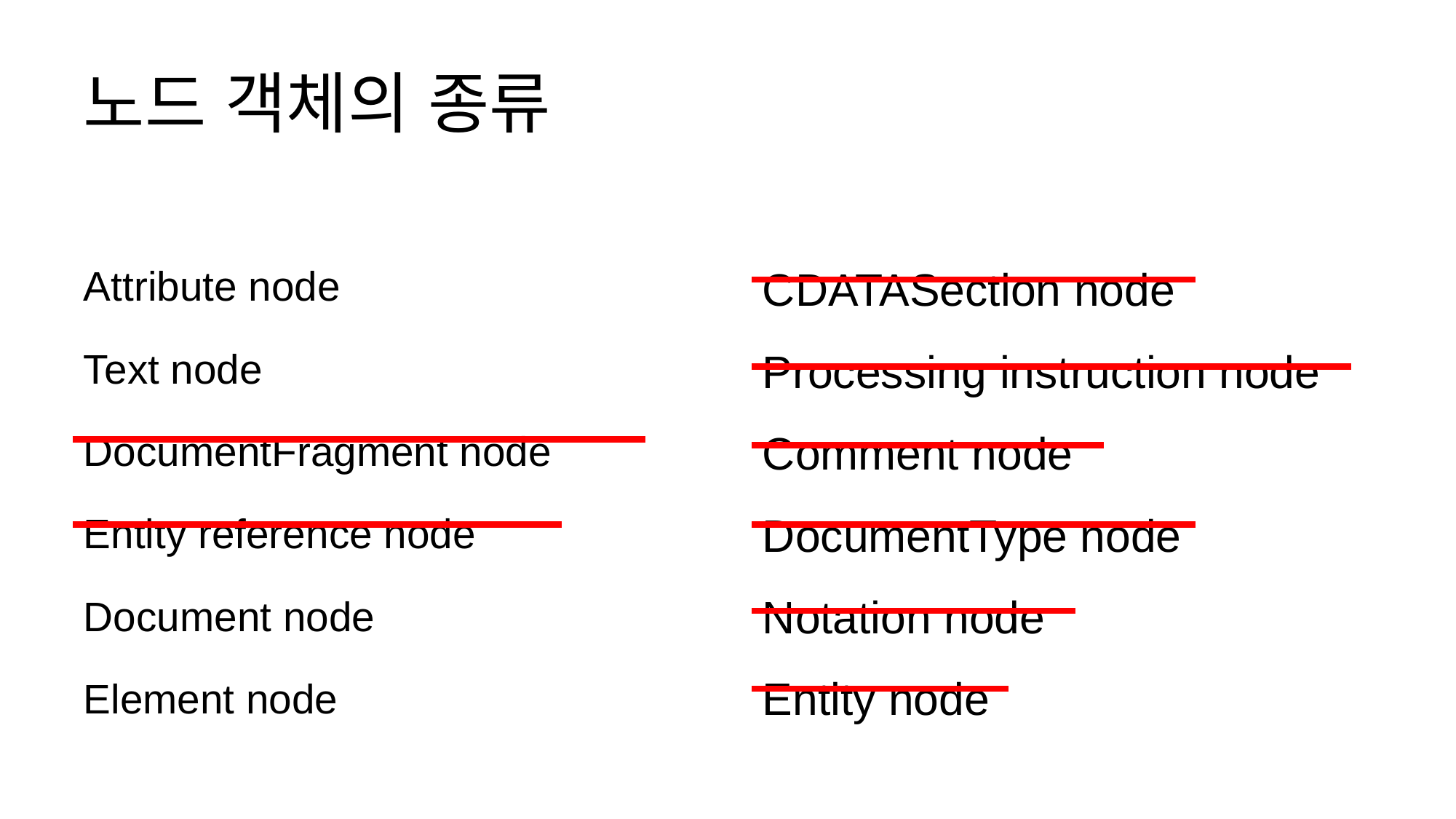

# 노드 객체의 종류
Attribute node
Text node
DocumentFragment node
Entity reference node
Document node
Element node
CDATASection node
Processing instruction node
Comment node
DocumentType node
Notation node
Entity node